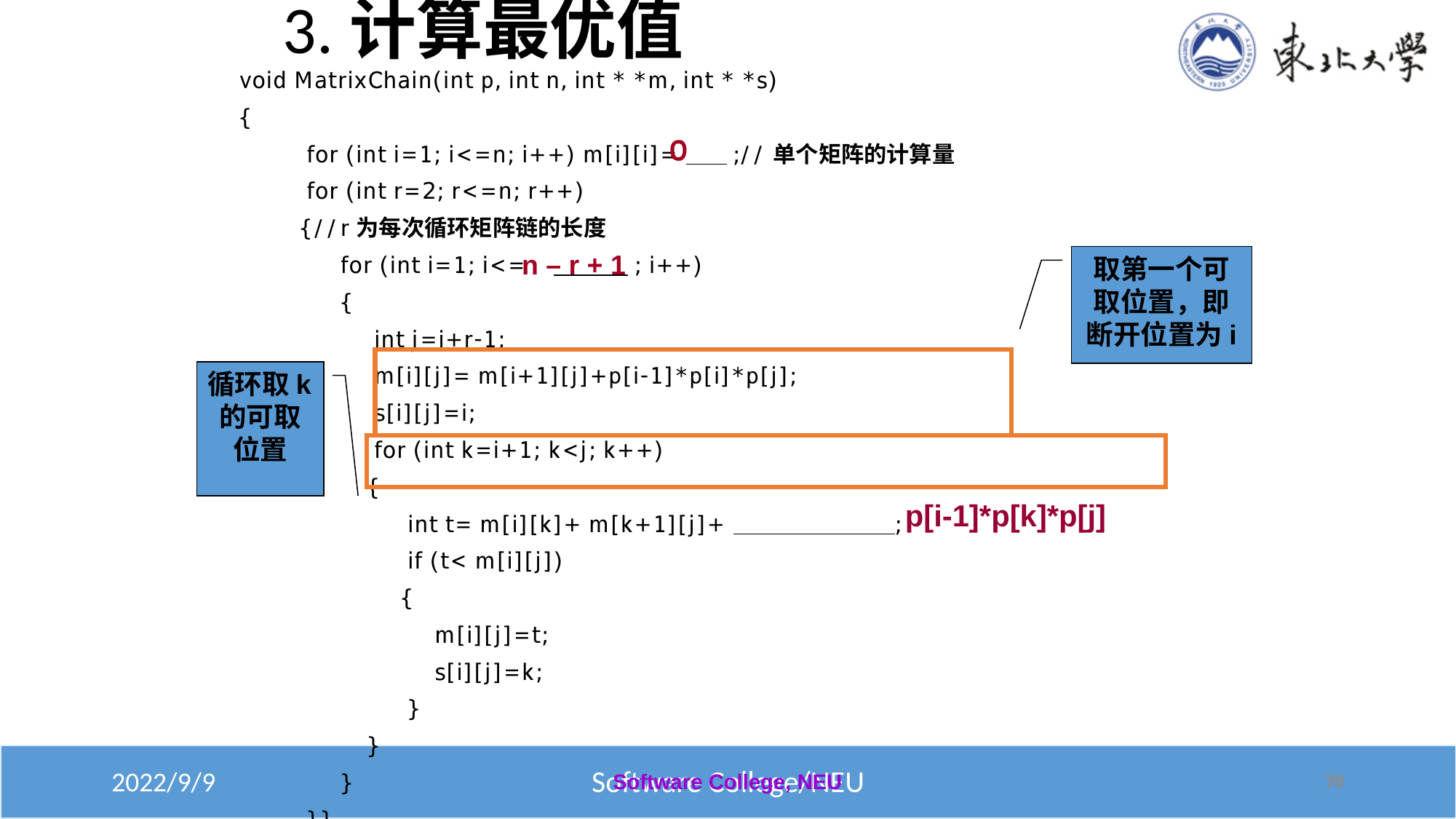

# 3.计算最优值
void MatrixChain(int p, int n, int * *m, int * *s)
{
          for (int i=1; i<=n; i++) m[i][i]=        ;//单个矩阵的计算量
          for (int r=2; r<=n; r++)
         {//r为每次循环矩阵链的长度
               for (int i=1; i<=                ; i++)
               {
                    int j=i+r-1;
                    m[i][j]= m[i+1][j]+p[i-1]*p[i]*p[j];
                    s[i][j]=i;
                    for (int k=i+1; k<j; k++)
                   {
                         int t= m[i][k]+ m[k+1][j]+                         ;
                         if (t< m[i][j])
                        {
                             m[i][j]=t;
                             s[i][j]=k;
                         }
                   }
               }
          }}

0
n – r + 1
取第一个可取位置，即断开位置为i

循环取k的可取位置

p[i-1]*p[k]*p[j]
Software College, NEU
78